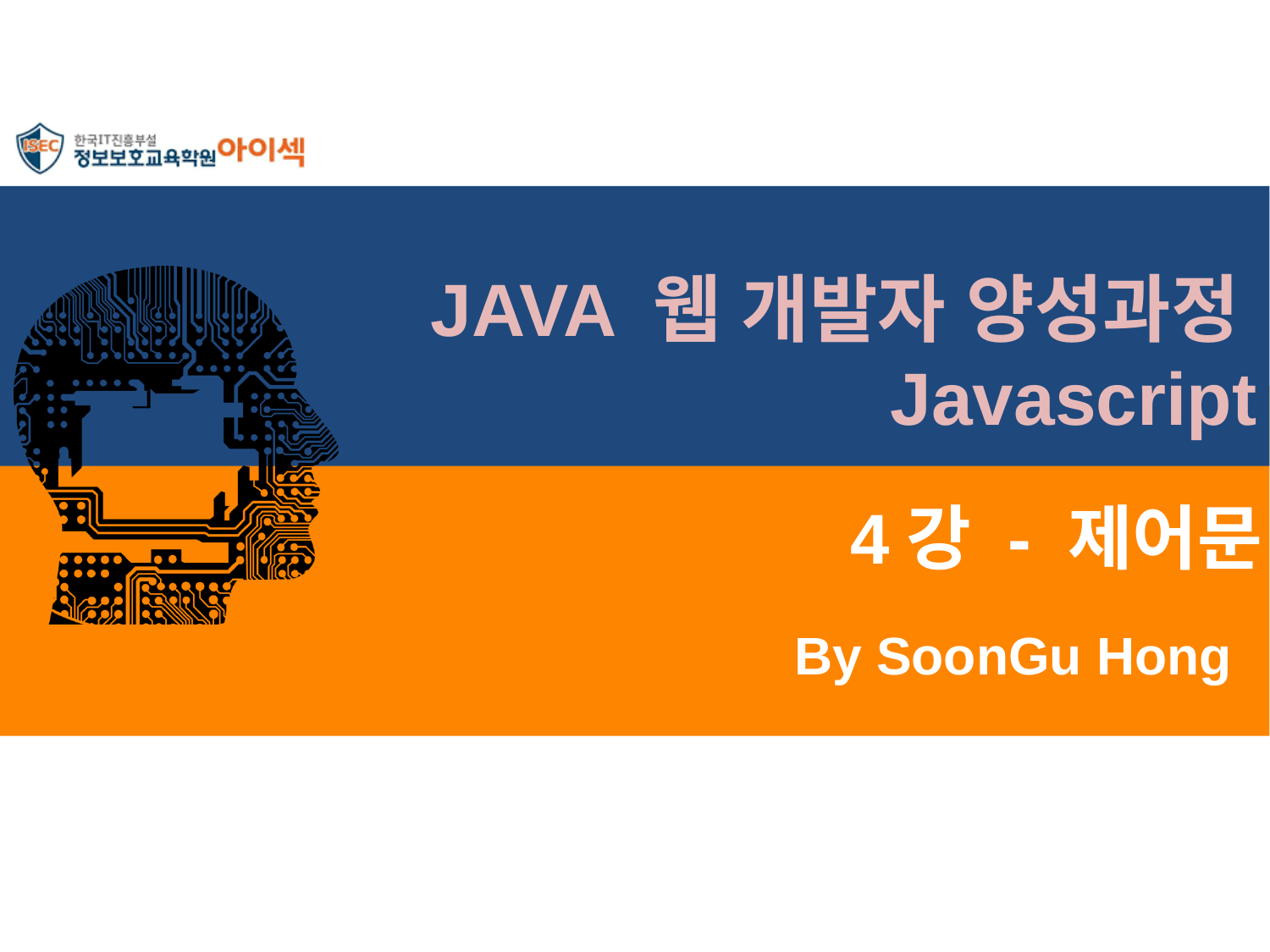

JAVA 웹 개발자 양성과정Javascript
# 4강 - 제어문
By SoonGu Hong